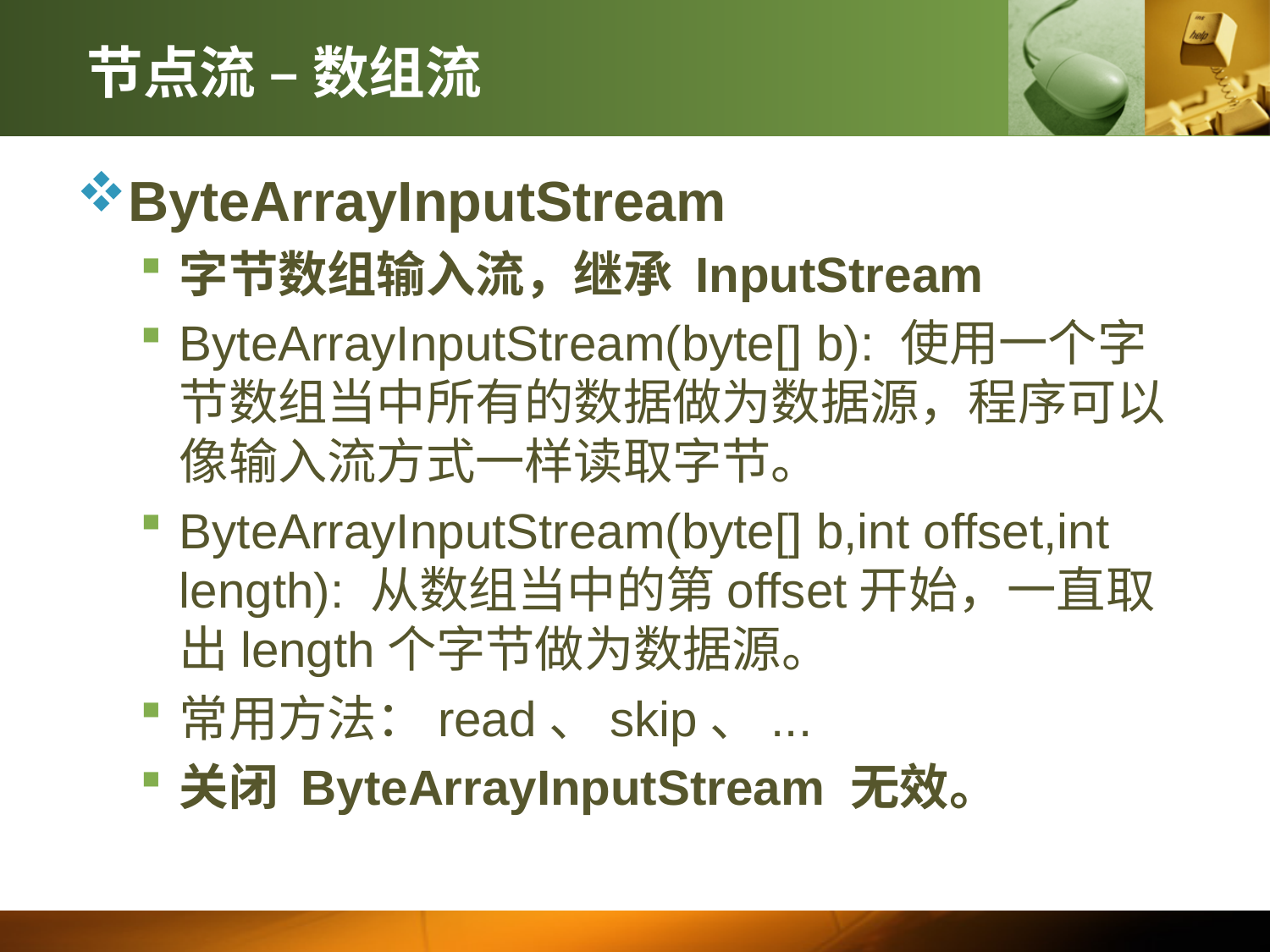

# 节点流 – 数组流
ByteArrayInputStream
字节数组输入流，继承 InputStream
ByteArrayInputStream(byte[] b): 使用一个字节数组当中所有的数据做为数据源，程序可以像输入流方式一样读取字节。
ByteArrayInputStream(byte[] b,int offset,int length): 从数组当中的第offset开始，一直取出length个字节做为数据源。
常用方法：read、skip、...
关闭 ByteArrayInputStream 无效。